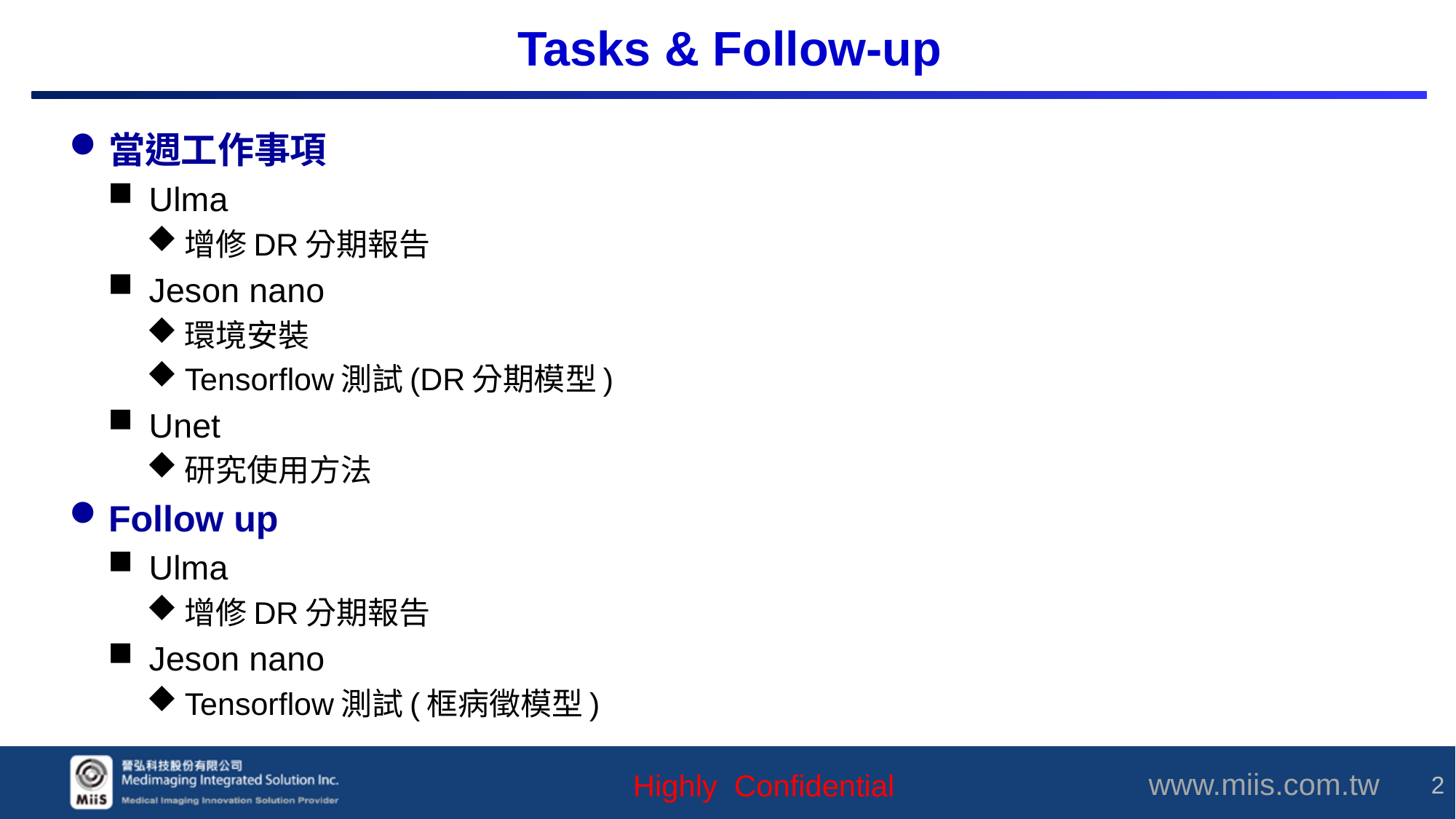

# Tasks & Follow-up
當週工作事項
Ulma
增修DR分期報告
Jeson nano
環境安裝
Tensorflow測試(DR分期模型)
Unet
研究使用方法
Follow up
Ulma
增修DR分期報告
Jeson nano
Tensorflow測試(框病徵模型)
2